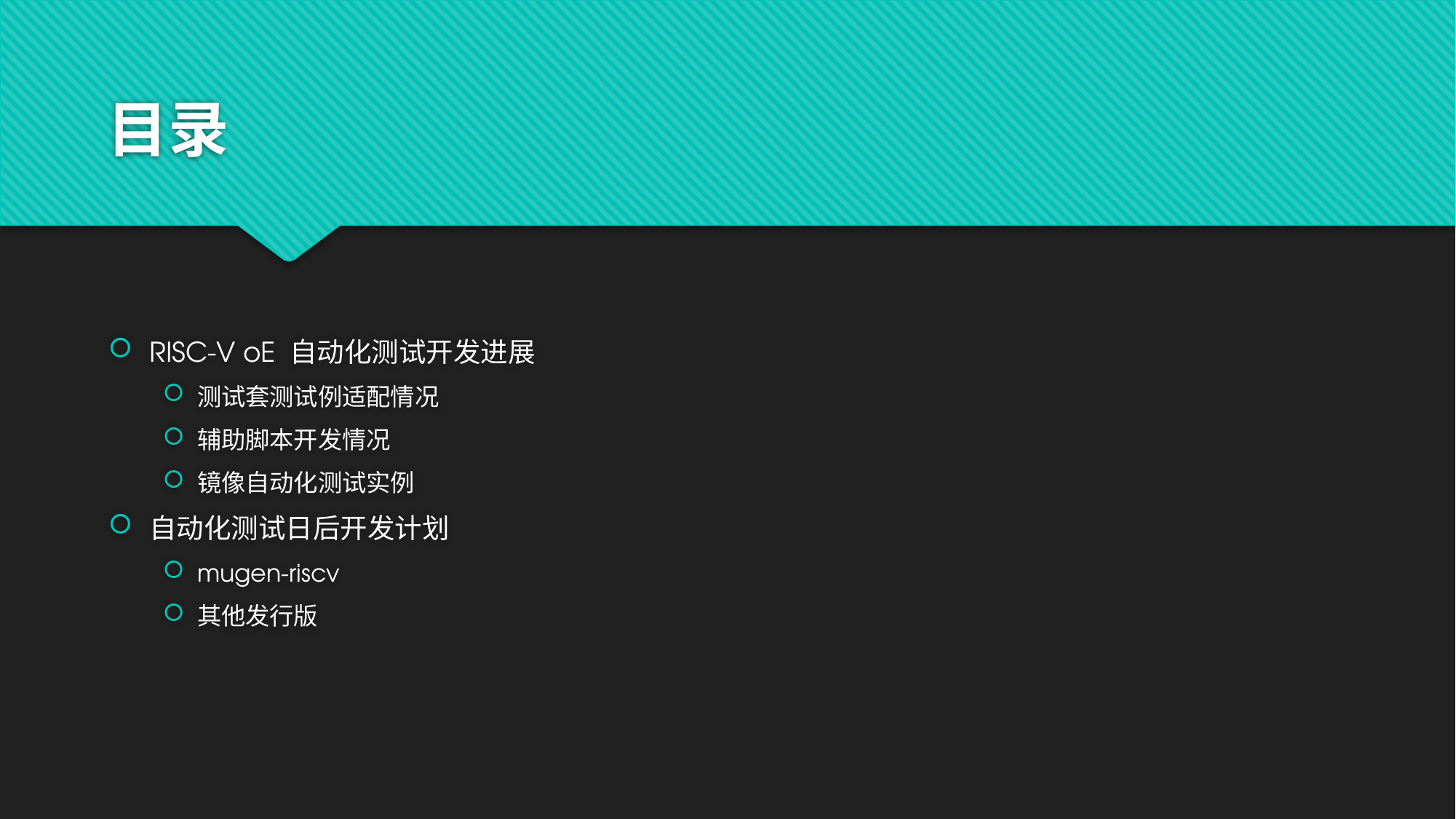

# 目录
RISC-V oE 自动化测试开发进展
测试套测试例适配情况
辅助脚本开发情况
镜像自动化测试实例
自动化测试日后开发计划
mugen-riscv
其他发行版